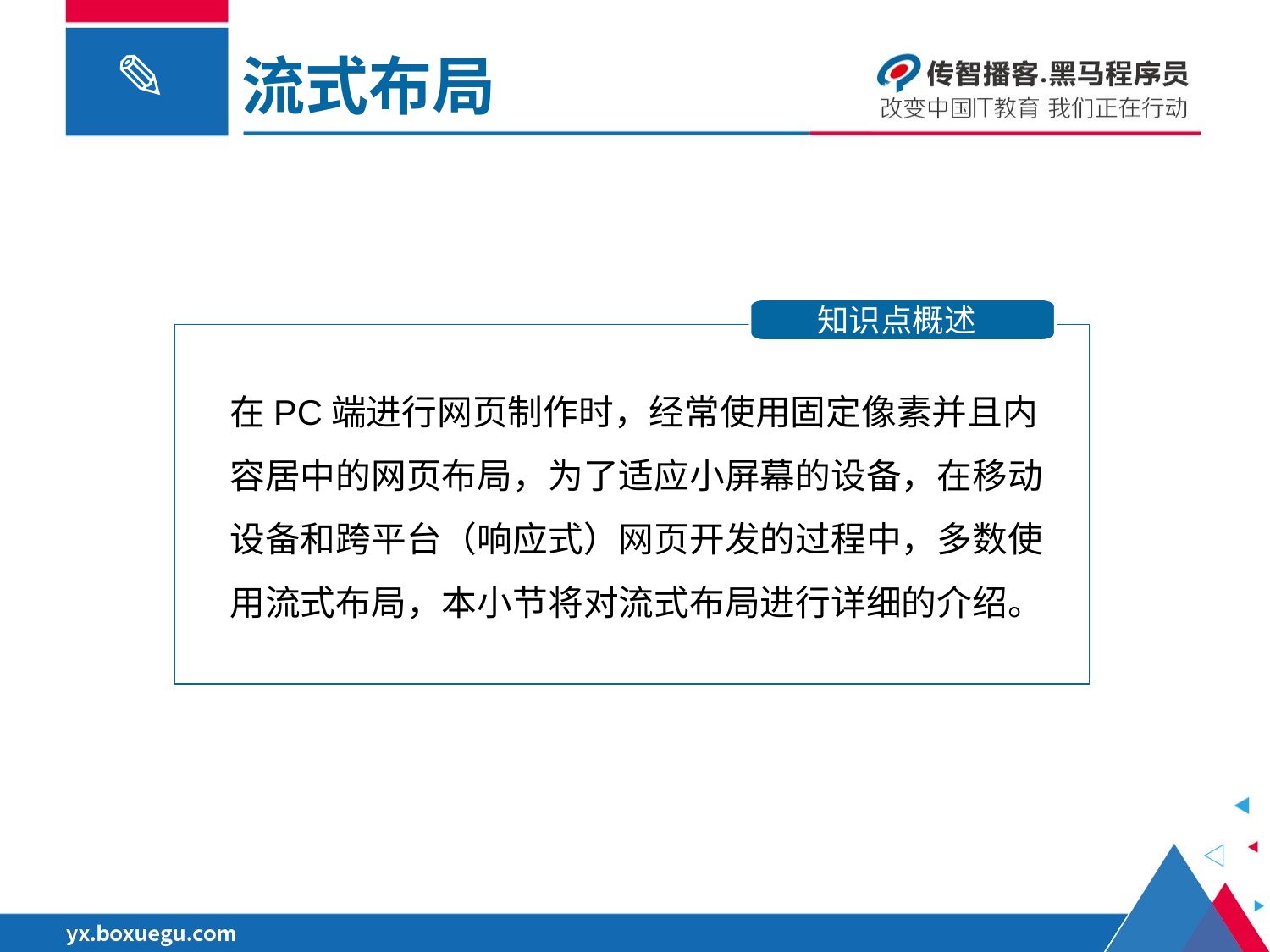

流式布局
知识点概述

在PC端进行网页制作时，经常使用固定像素并且内容居中的网页布局，为了适应小屏幕的设备，在移动设备和跨平台（响应式）网页开发的过程中，多数使用流式布局，本小节将对流式布局进行详细的介绍。